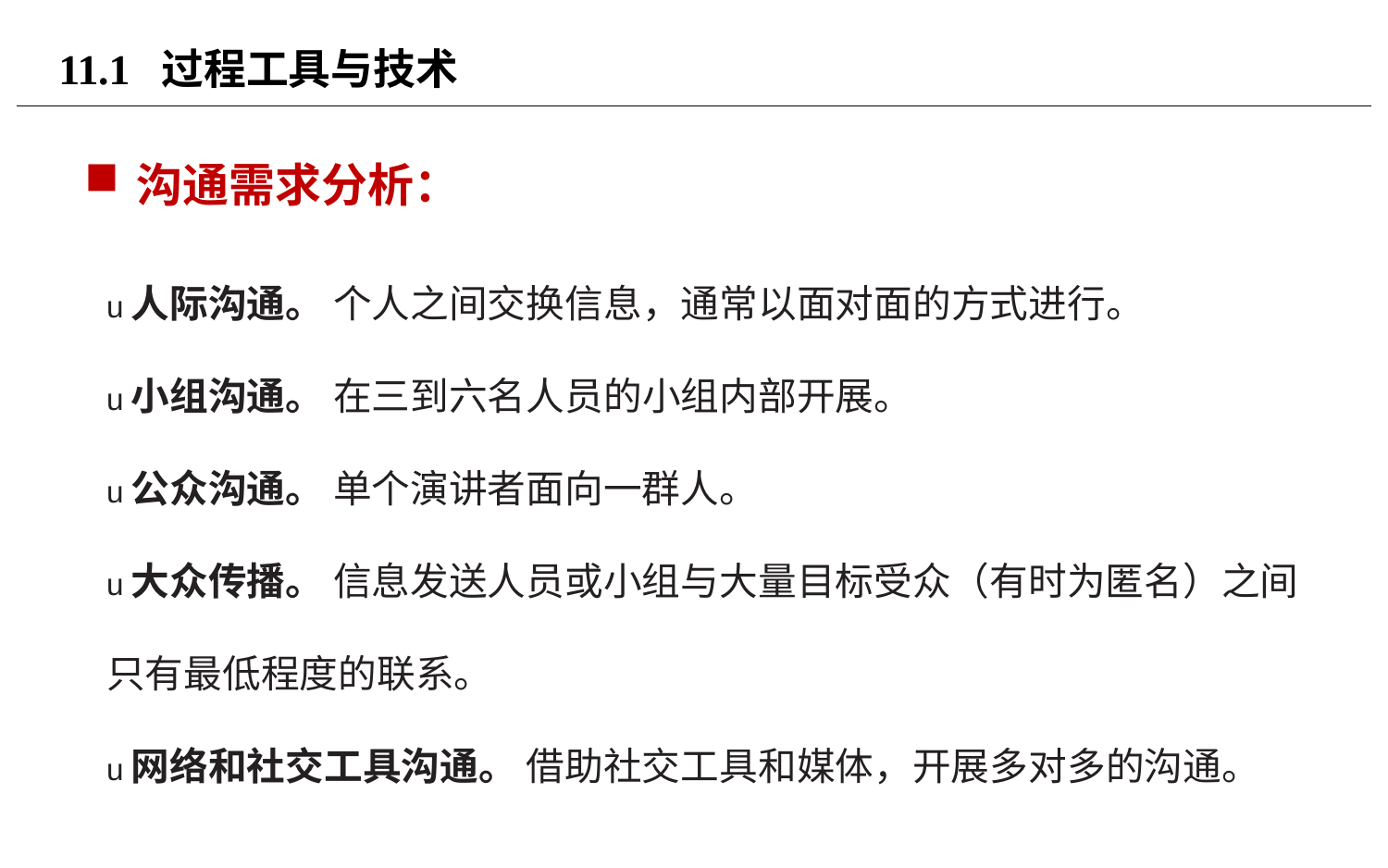

# 11.1  过程工具与技术
沟通需求分析：

u人际沟通。 个人之间交换信息，通常以面对面的方式进行。
u小组沟通。 在三到六名人员的小组内部开展。
u公众沟通。 单个演讲者面向一群人。
u大众传播。 信息发送人员或小组与大量目标受众（有时为匿名）之间只有最低程度的联系。
u网络和社交工具沟通。 借助社交工具和媒体，开展多对多的沟通。